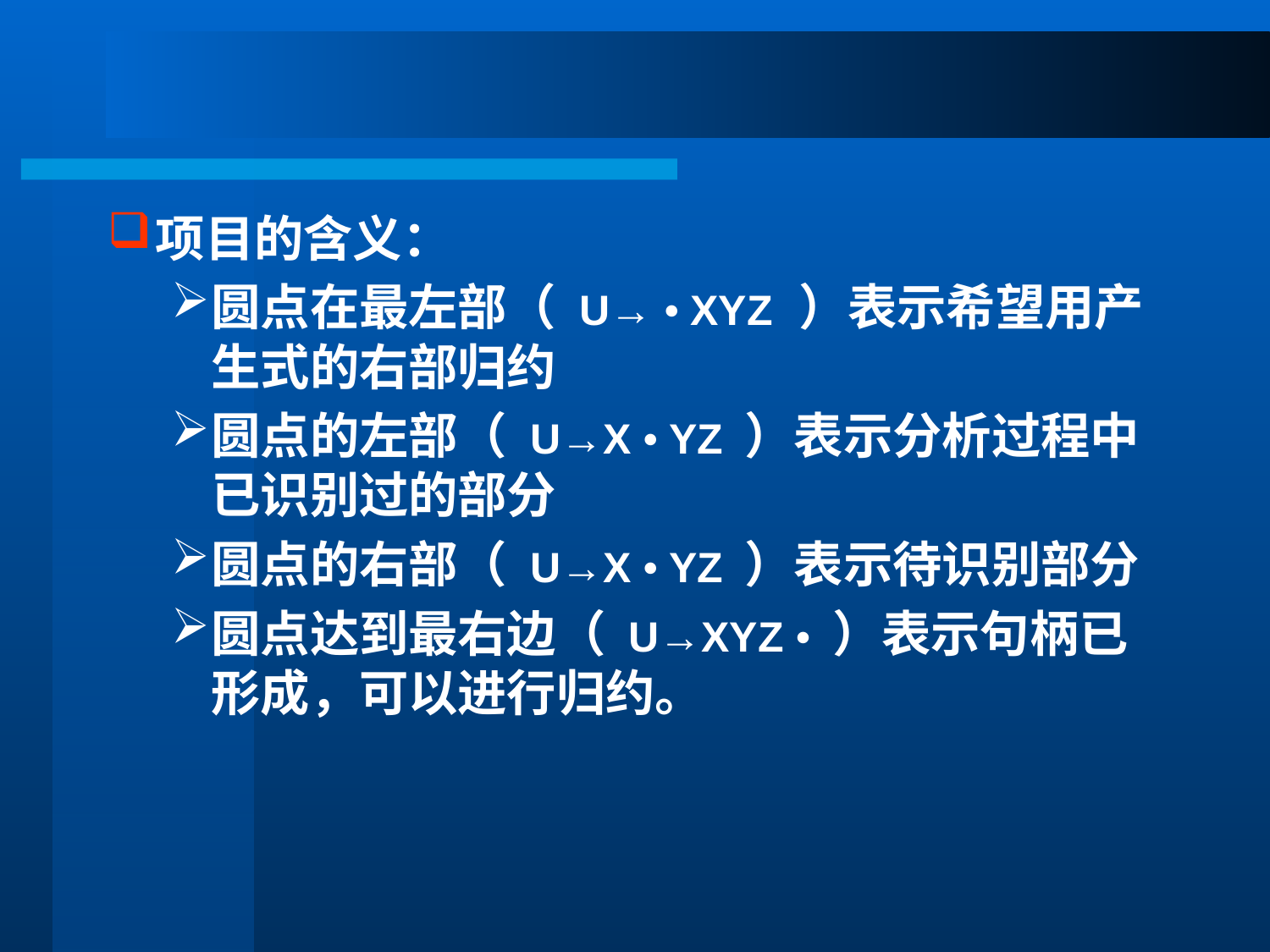

#
项目的含义：
圆点在最左部（ U→ • XYZ ）表示希望用产生式的右部归约
圆点的左部（ U→X • YZ ）表示分析过程中已识别过的部分
圆点的右部（ U→X • YZ ）表示待识别部分
圆点达到最右边（ U→XYZ • ）表示句柄已形成，可以进行归约。